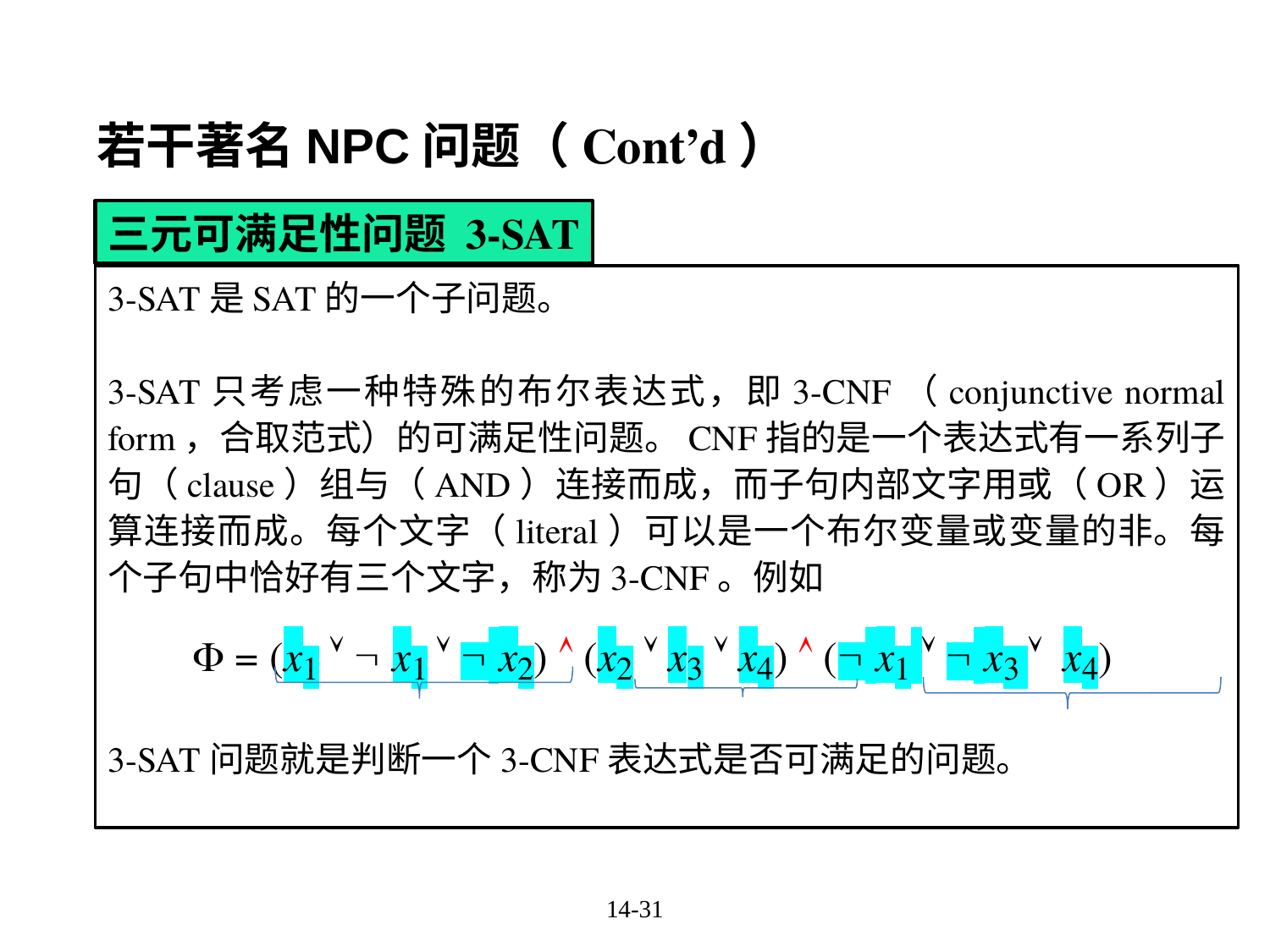

若干著名NPC问题（Cont’d）

三元可满足性问题 3-SAT
3-SAT是SAT的一个子问题。

3-SAT只考虑一种特殊的布尔表达式，即3-CNF（conjunctive normal form，合取范式）的可满足性问题。CNF指的是一个表达式有一系列子句（clause）组与（AND）连接而成，而子句内部文字用或（OR）运算连接而成。每个文字（literal）可以是一个布尔变量或变量的非。每个子句中恰好有三个文字，称为3-CNF。例如
        Φ = (x1 ∨ ¬ x1 ∨ ¬ x2) ∧ (x2 ∨ x3 ∨ x4) ∧ (¬ x1 ∨ ¬ x3 ∨  x4)

3-SAT问题就是判断一个3-CNF表达式是否可满足的问题。

14-31